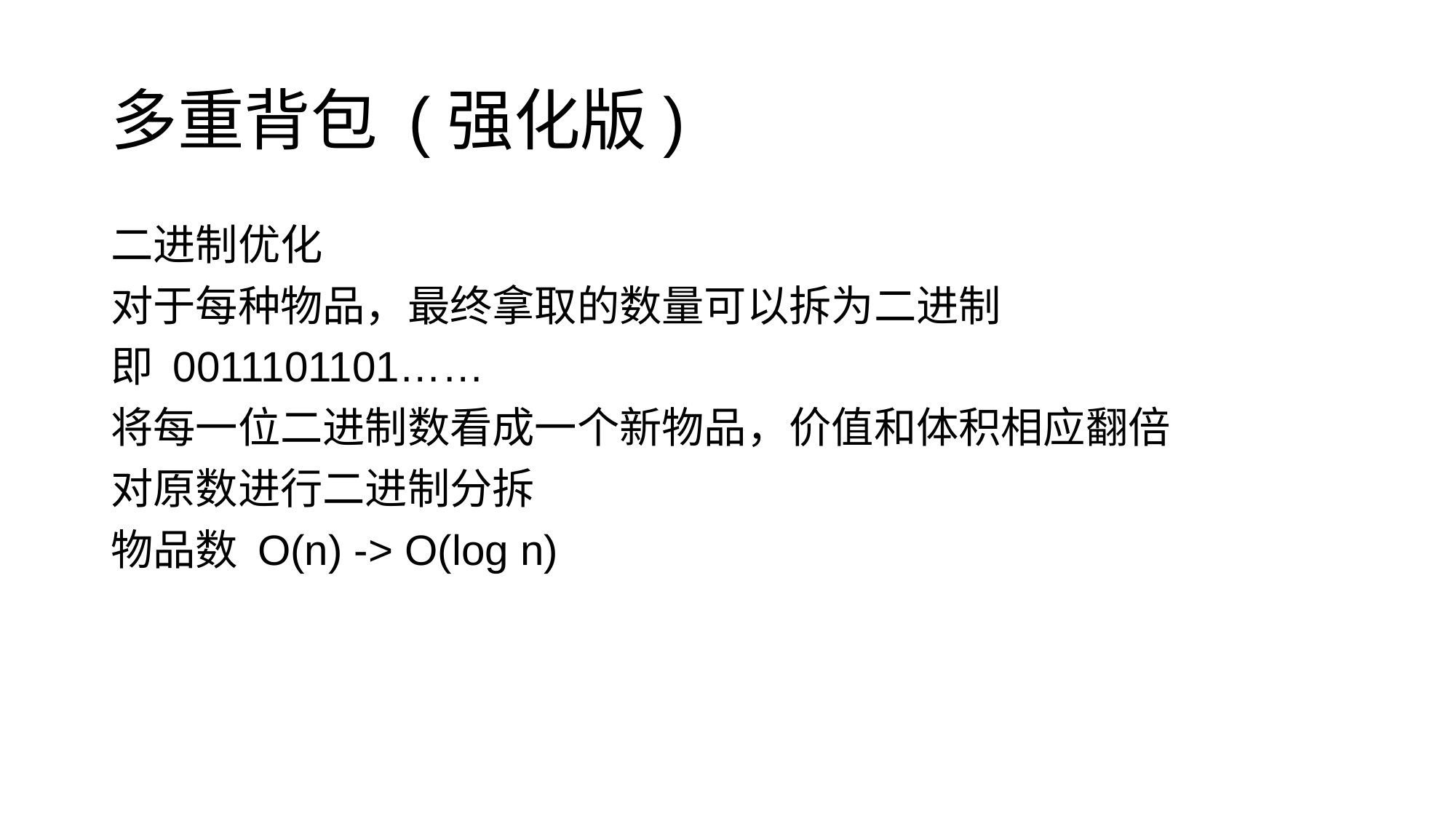

# 多重背包 (强化版)
二进制优化
对于每种物品，最终拿取的数量可以拆为二进制
即 0011101101……
将每一位二进制数看成一个新物品，价值和体积相应翻倍
对原数进行二进制分拆
物品数 O(n) -> O(log n)